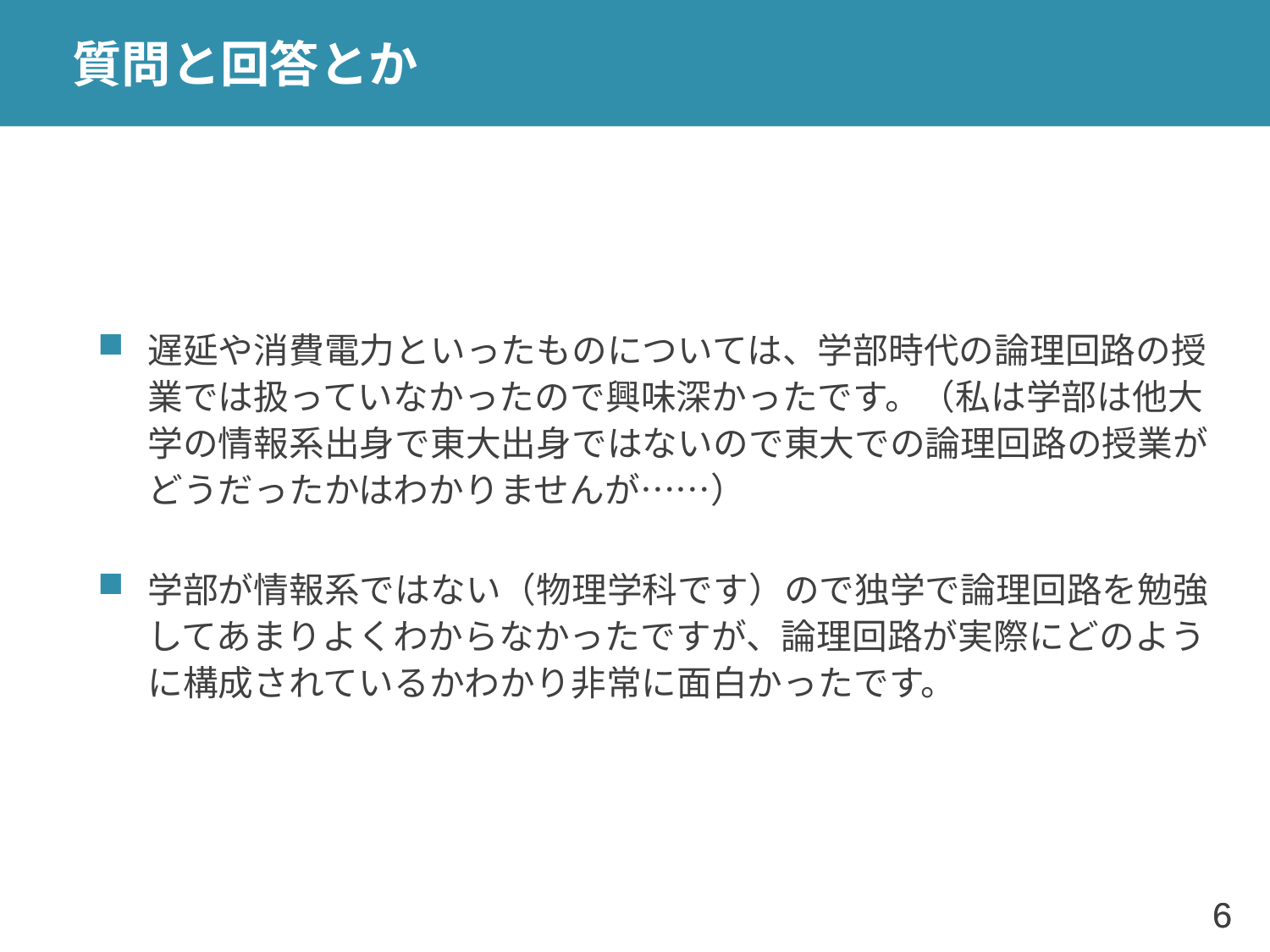

# 質問と回答とか
遅延や消費電力といったものについては、学部時代の論理回路の授業では扱っていなかったので興味深かったです。（私は学部は他大学の情報系出身で東大出身ではないので東大での論理回路の授業がどうだったかはわかりませんが……）
学部が情報系ではない（物理学科です）ので独学で論理回路を勉強してあまりよくわからなかったですが、論理回路が実際にどのように構成されているかわかり非常に面白かったです。